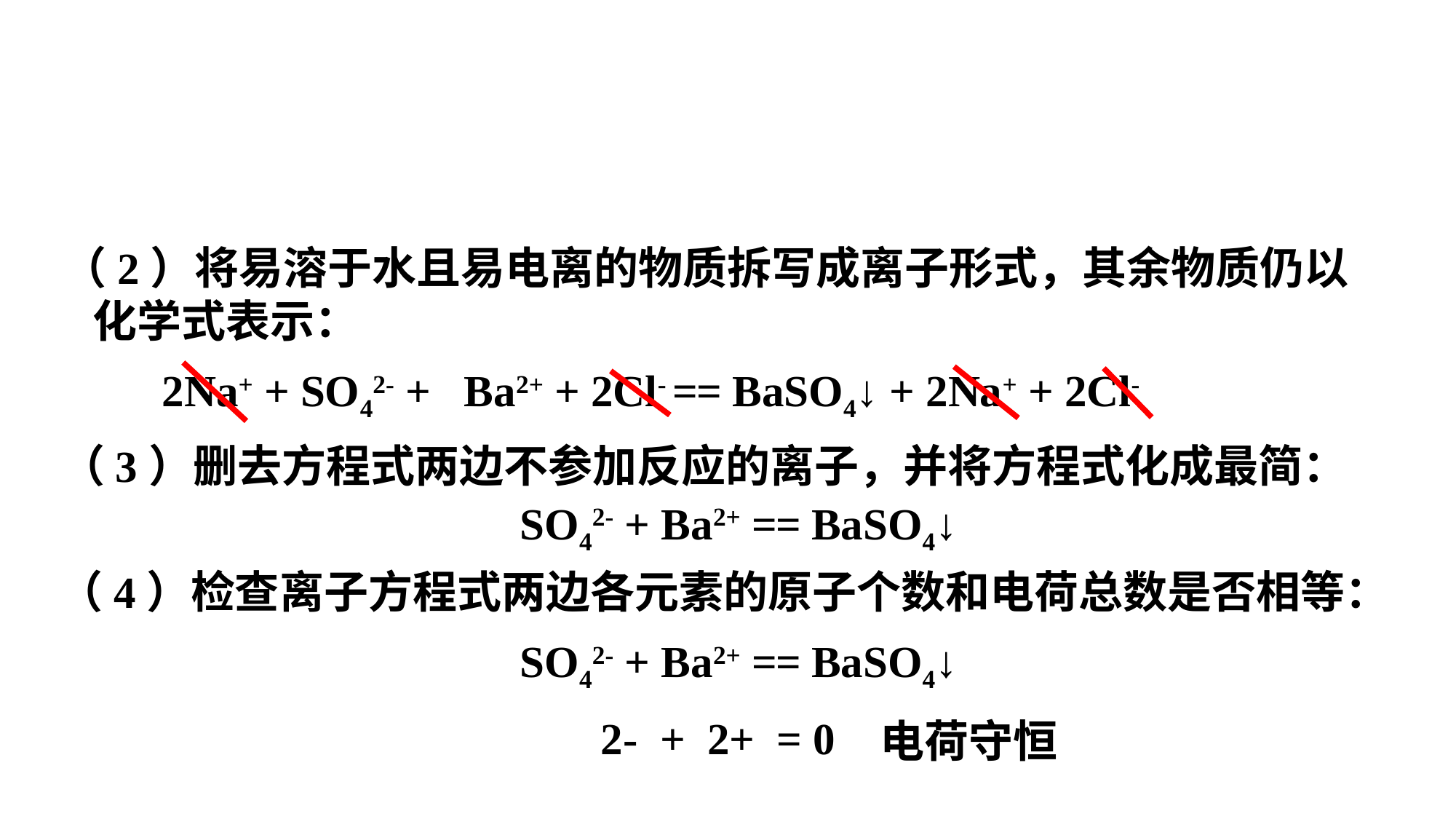

（2）将易溶于水且易电离的物质拆写成离子形式，其余物质仍以
  化学式表示：
2Na+ + SO42- +   Ba2+ + 2Cl- == BaSO4↓ + 2Na+ + 2Cl-
（3）删去方程式两边不参加反应的离子，并将方程式化成最简：
SO42- + Ba2+ == BaSO4↓
（4）检查离子方程式两边各元素的原子个数和电荷总数是否相等：
SO42- + Ba2+ == BaSO4↓
2-  +  2+  = 0
电荷守恒